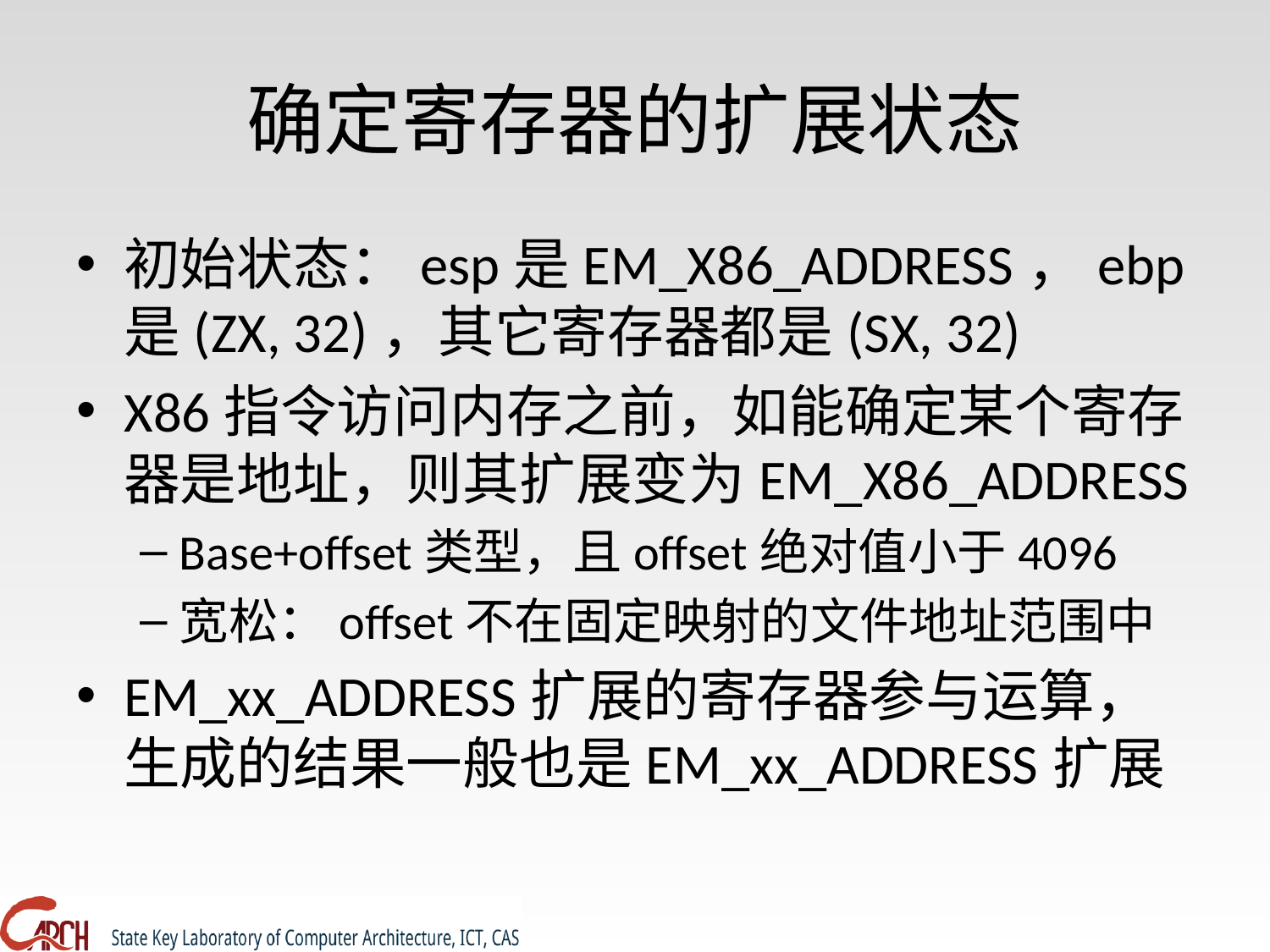

# 确定寄存器的扩展状态
初始状态：esp是EM_X86_ADDRESS，ebp是(ZX, 32)，其它寄存器都是(SX, 32)
X86指令访问内存之前，如能确定某个寄存器是地址，则其扩展变为EM_X86_ADDRESS
Base+offset类型，且offset绝对值小于4096
宽松：offset不在固定映射的文件地址范围中
EM_xx_ADDRESS扩展的寄存器参与运算，生成的结果一般也是EM_xx_ADDRESS扩展